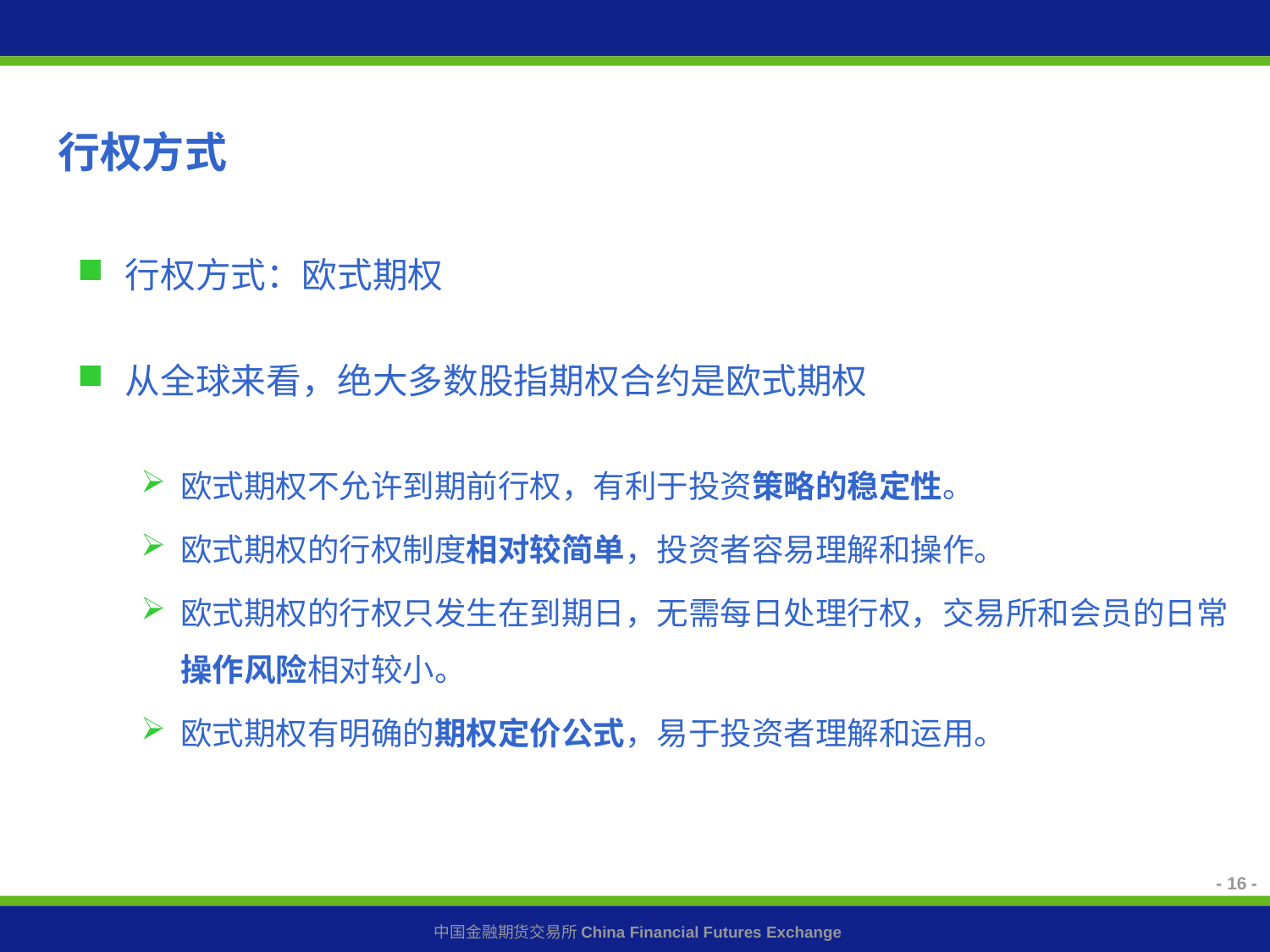

# 行权方式
行权方式：欧式期权

从全球来看，绝大多数股指期权合约是欧式期权

欧式期权不允许到期前行权，有利于投资策略的稳定性。
欧式期权的行权制度相对较简单，投资者容易理解和操作。
欧式期权的行权只发生在到期日，无需每日处理行权，交易所和会员的日常操作风险相对较小。
欧式期权有明确的期权定价公式，易于投资者理解和运用。
- 16 -